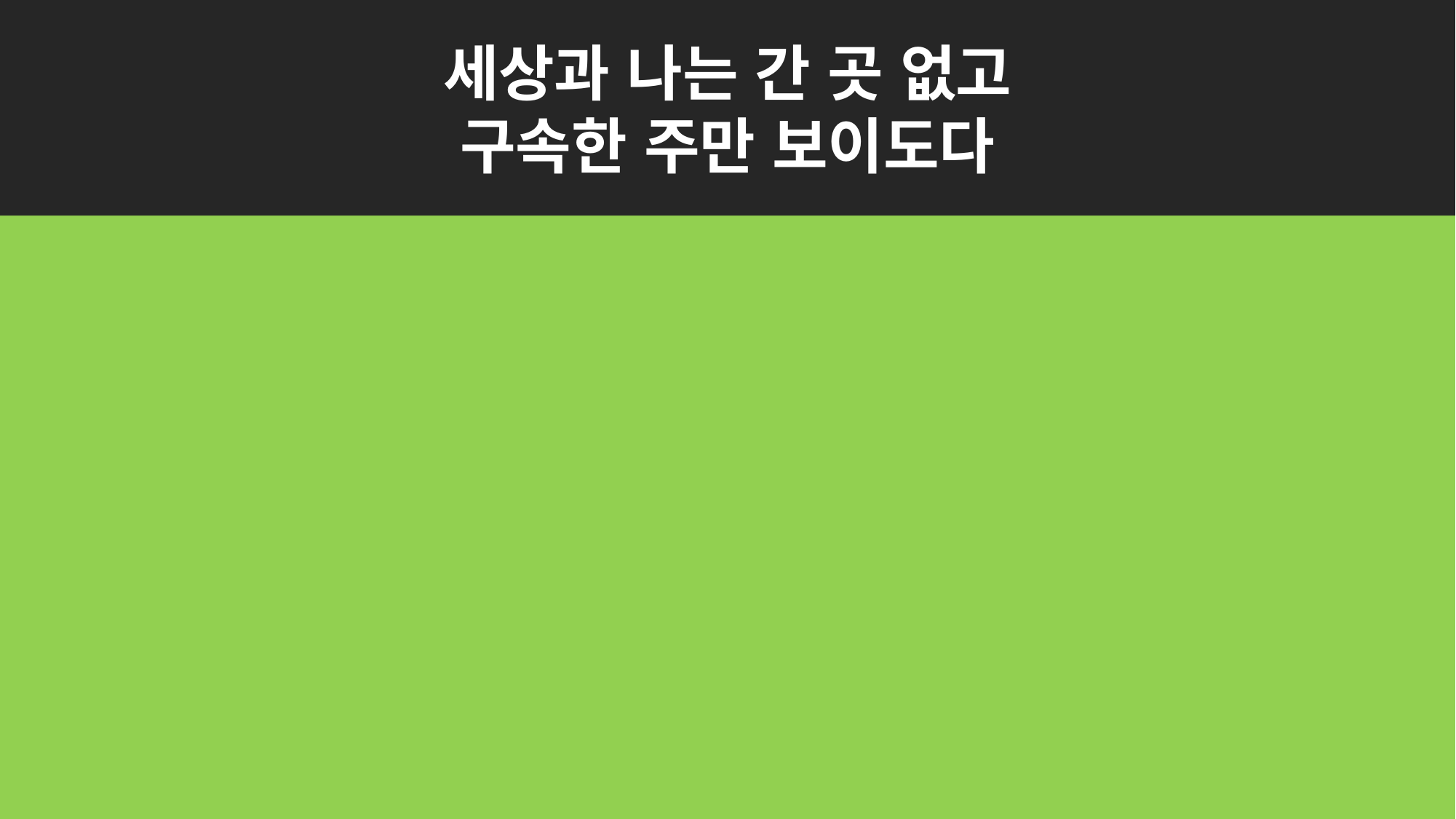

세상과 나는 간 곳 없고
구속한 주만 보이도다